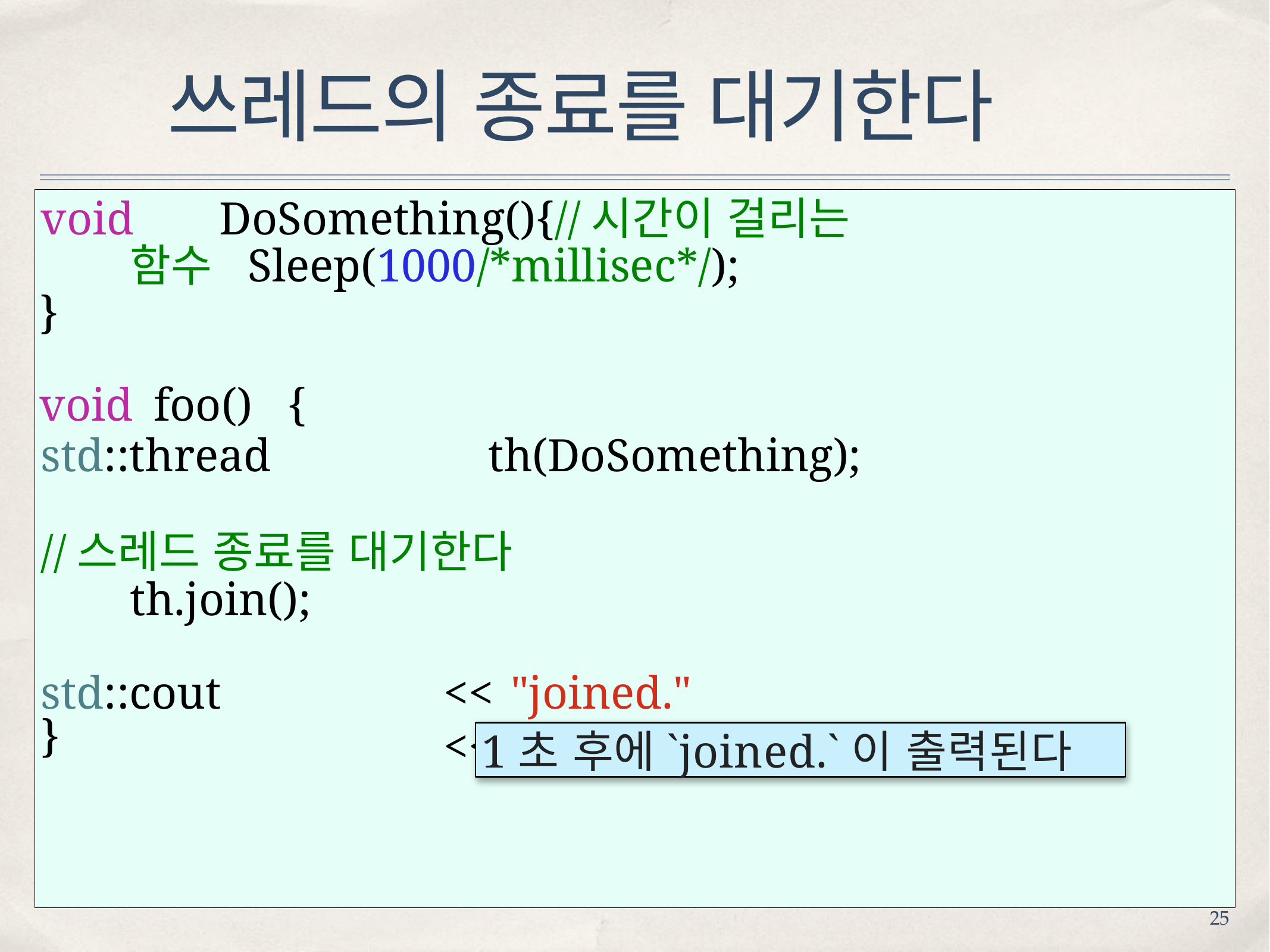

# 쓰레드의 종료를 대기한다

void	DoSomething(){//시간이 걸리는 함수  Sleep(1000/*millisec*/);
}

void	foo()	{
std::thread	th(DoSomething);

//스레드 종료를 대기한다  th.join();
std::cout	<<	"joined."	<<	std::endl;

}
1초 후에`joined.`이 출력된다
25